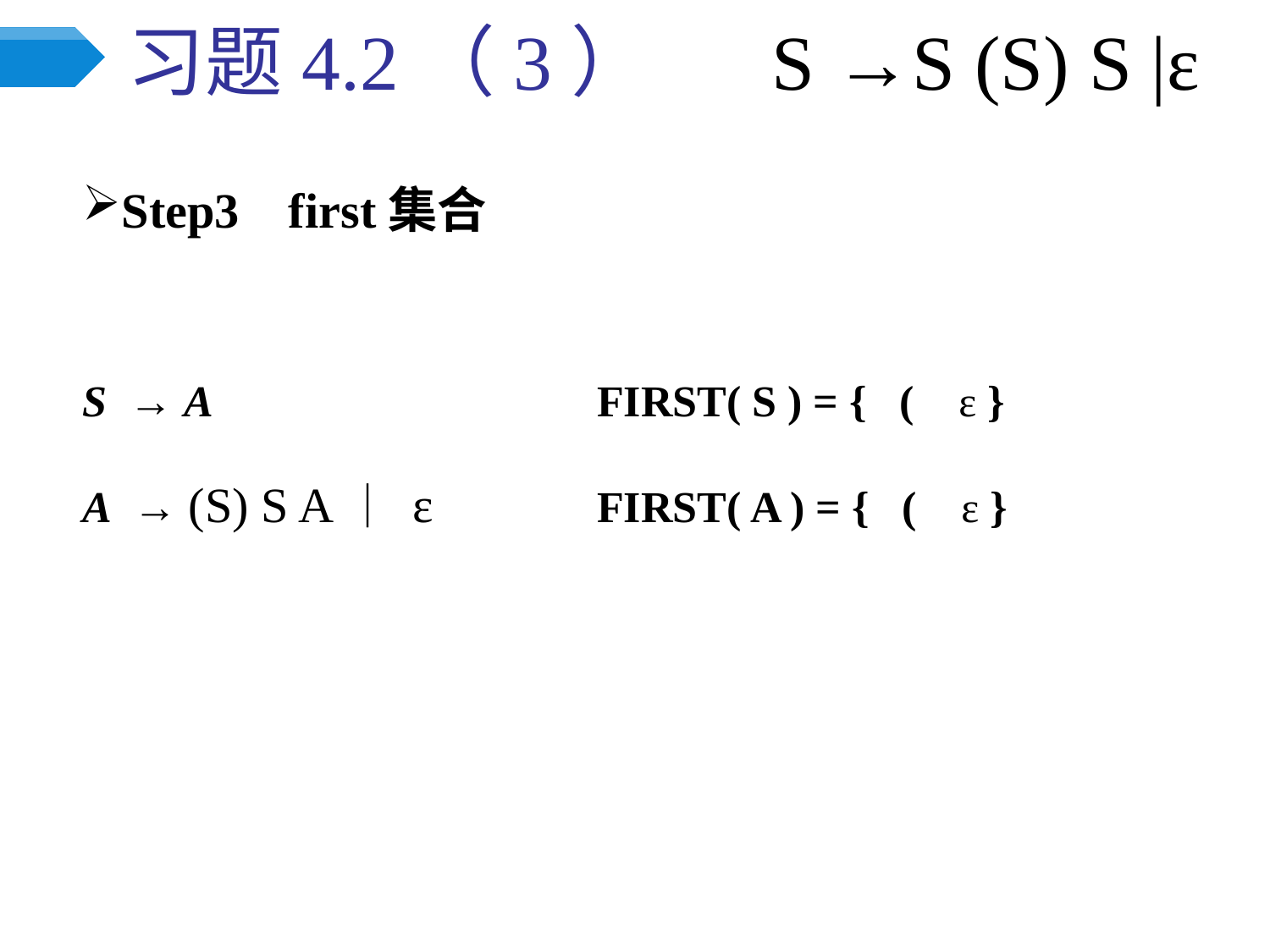

# 习题4.2（3）      S →S (S) S |ε
Step3    first集合

S  → A
A  → (S) S A｜ ε
FIRST( S ) = {   (    ε }
FIRST( A ) = {   (    ε }